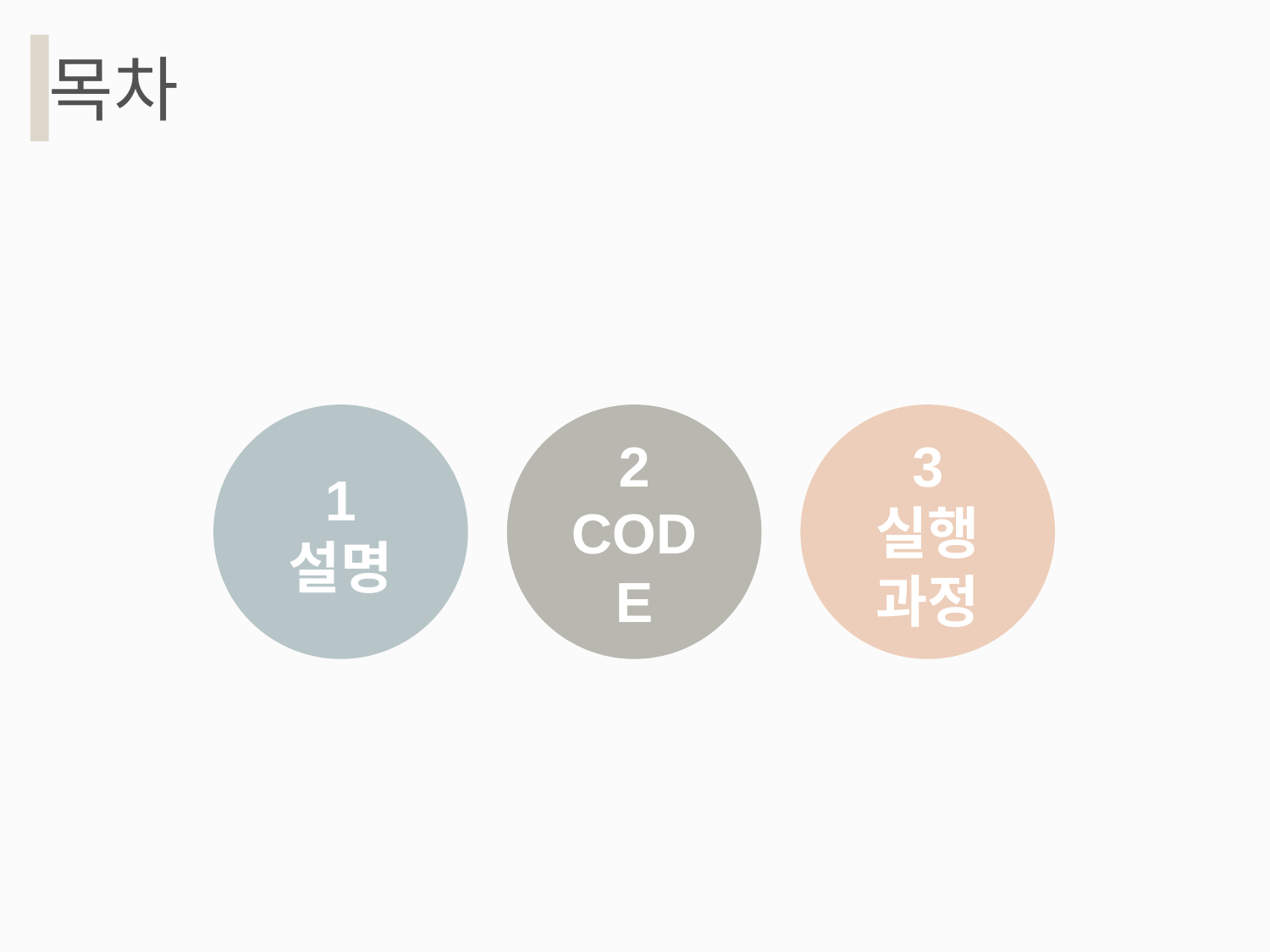

목차
1
설명
2
CODE
3
실행 과정